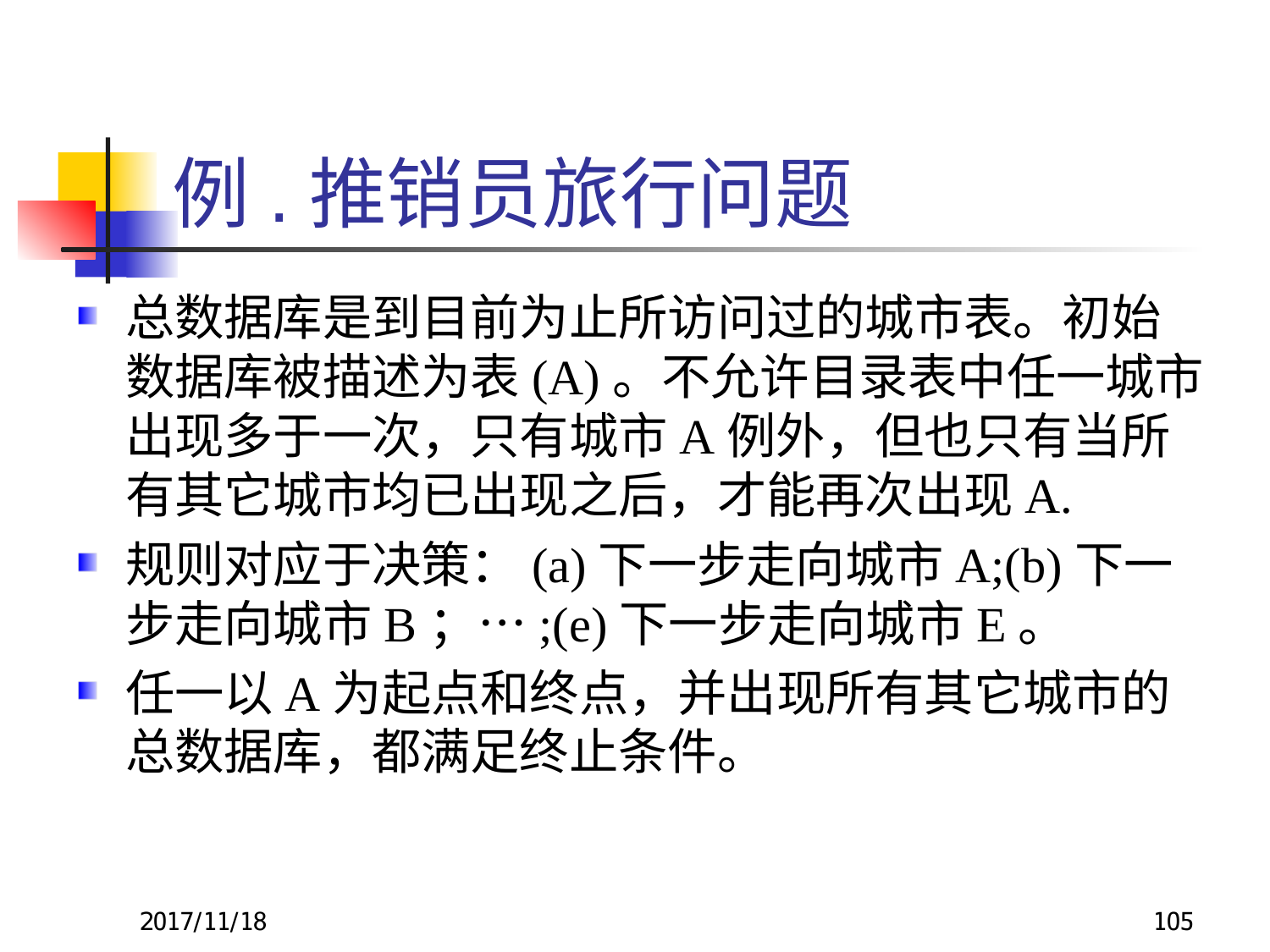

# 例.推销员旅行问题
总数据库是到目前为止所访问过的城市表。初始数据库被描述为表(A)。不允许目录表中任一城市出现多于一次，只有城市A例外，但也只有当所有其它城市均已出现之后，才能再次出现A.
规则对应于决策：(a)下一步走向城市A;(b)下一步走向城市B；…;(e)下一步走向城市E。
任一以A为起点和终点，并出现所有其它城市的总数据库，都满足终止条件。
2017/11/18
105